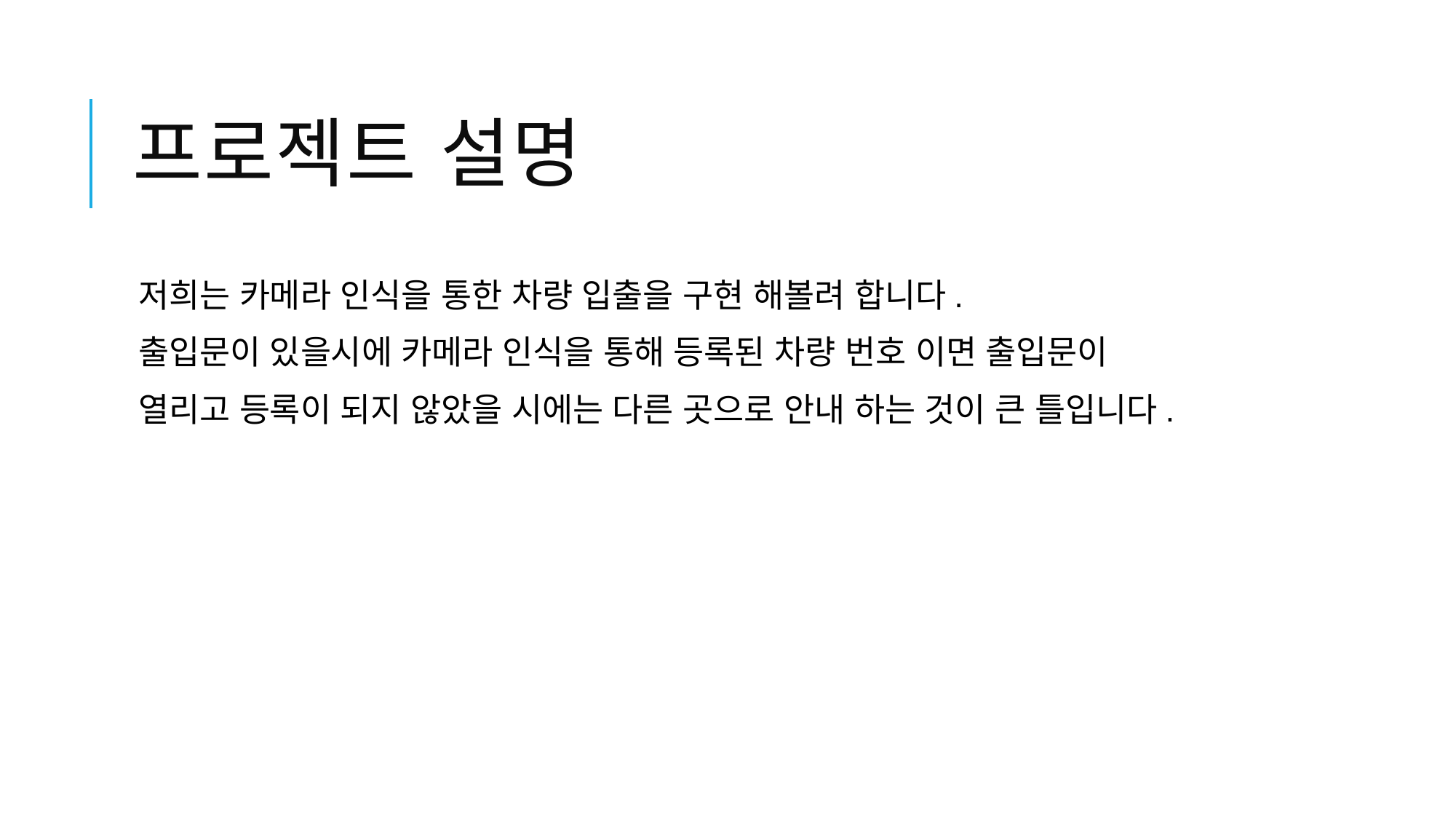

# 프로젝트 설명
저희는 카메라 인식을 통한 차량 입출을 구현 해볼려 합니다.
출입문이 있을시에 카메라 인식을 통해 등록된 차량 번호 이면 출입문이
열리고 등록이 되지 않았을 시에는 다른 곳으로 안내 하는 것이 큰 틀입니다.